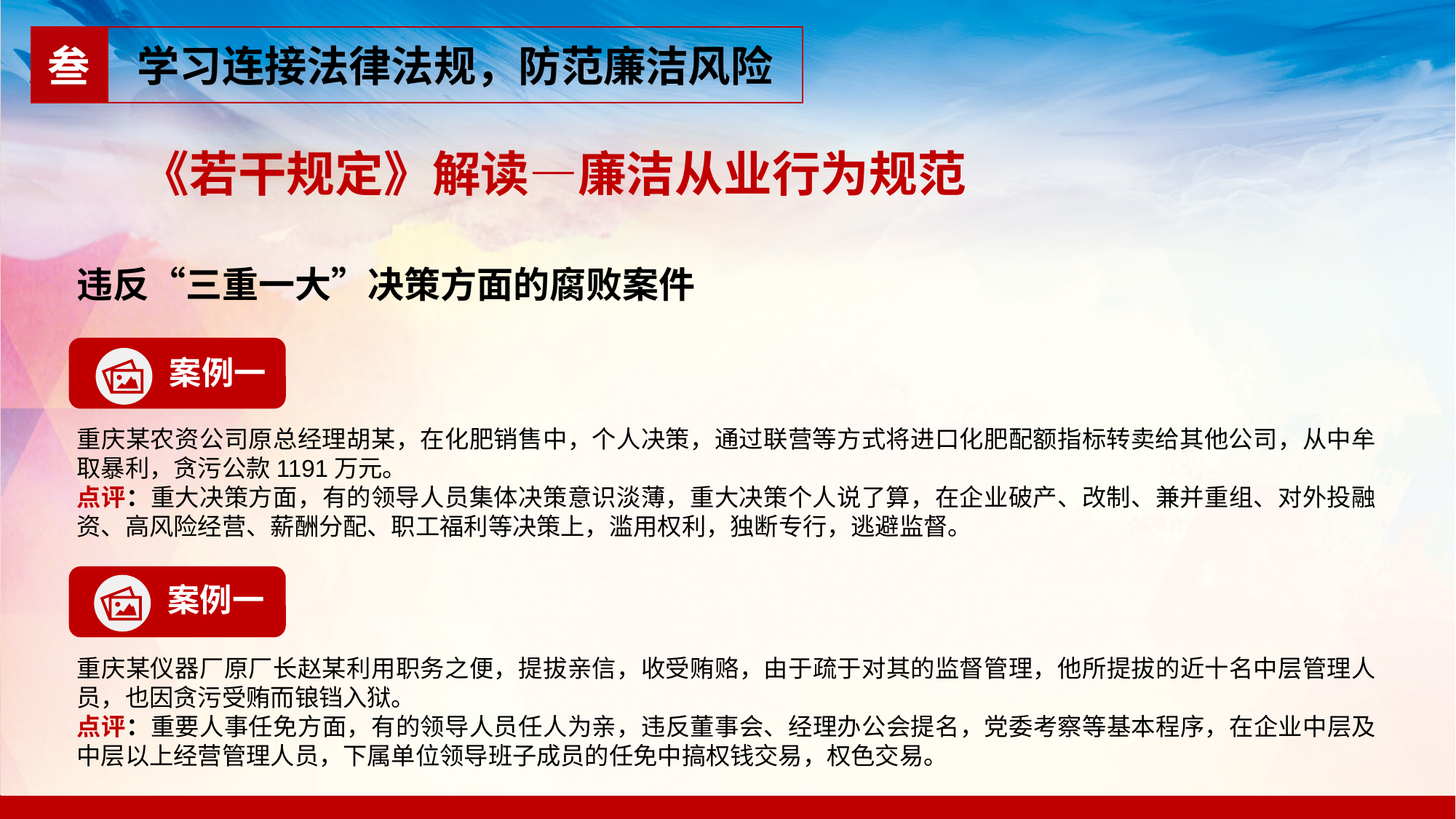

学习连接法律法规，防范廉洁风险
叁
《若干规定》解读—廉洁从业行为规范
违反“三重一大”决策方面的腐败案件

案例一

重庆某农资公司原总经理胡某，在化肥销售中，个人决策，通过联营等方式将进口化肥配额指标转卖给其他公司，从中牟取暴利，贪污公款1191万元。
点评：重大决策方面，有的领导人员集体决策意识淡薄，重大决策个人说了算，在企业破产、改制、兼并重组、对外投融资、高风险经营、薪酬分配、职工福利等决策上，滥用权利，独断专行，逃避监督。

案例一

重庆某仪器厂原厂长赵某利用职务之便，提拔亲信，收受贿赂，由于疏于对其的监督管理，他所提拔的近十名中层管理人员，也因贪污受贿而锒铛入狱。
点评：重要人事任免方面，有的领导人员任人为亲，违反董事会、经理办公会提名，党委考察等基本程序，在企业中层及中层以上经营管理人员，下属单位领导班子成员的任免中搞权钱交易，权色交易。